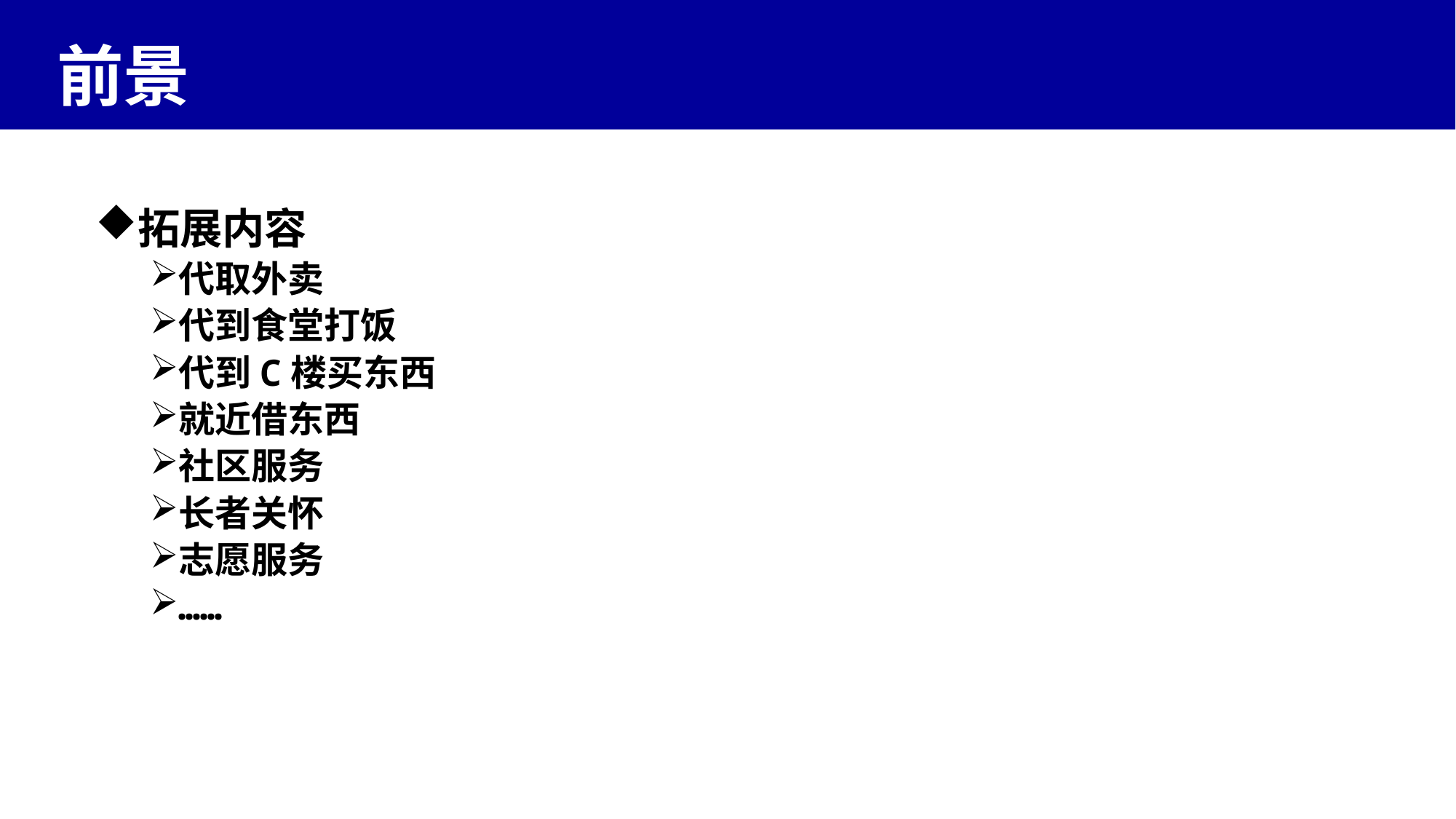

前景
拓展内容
代取外卖
代到食堂打饭
代到C楼买东西
就近借东西
社区服务
长者关怀
志愿服务
……